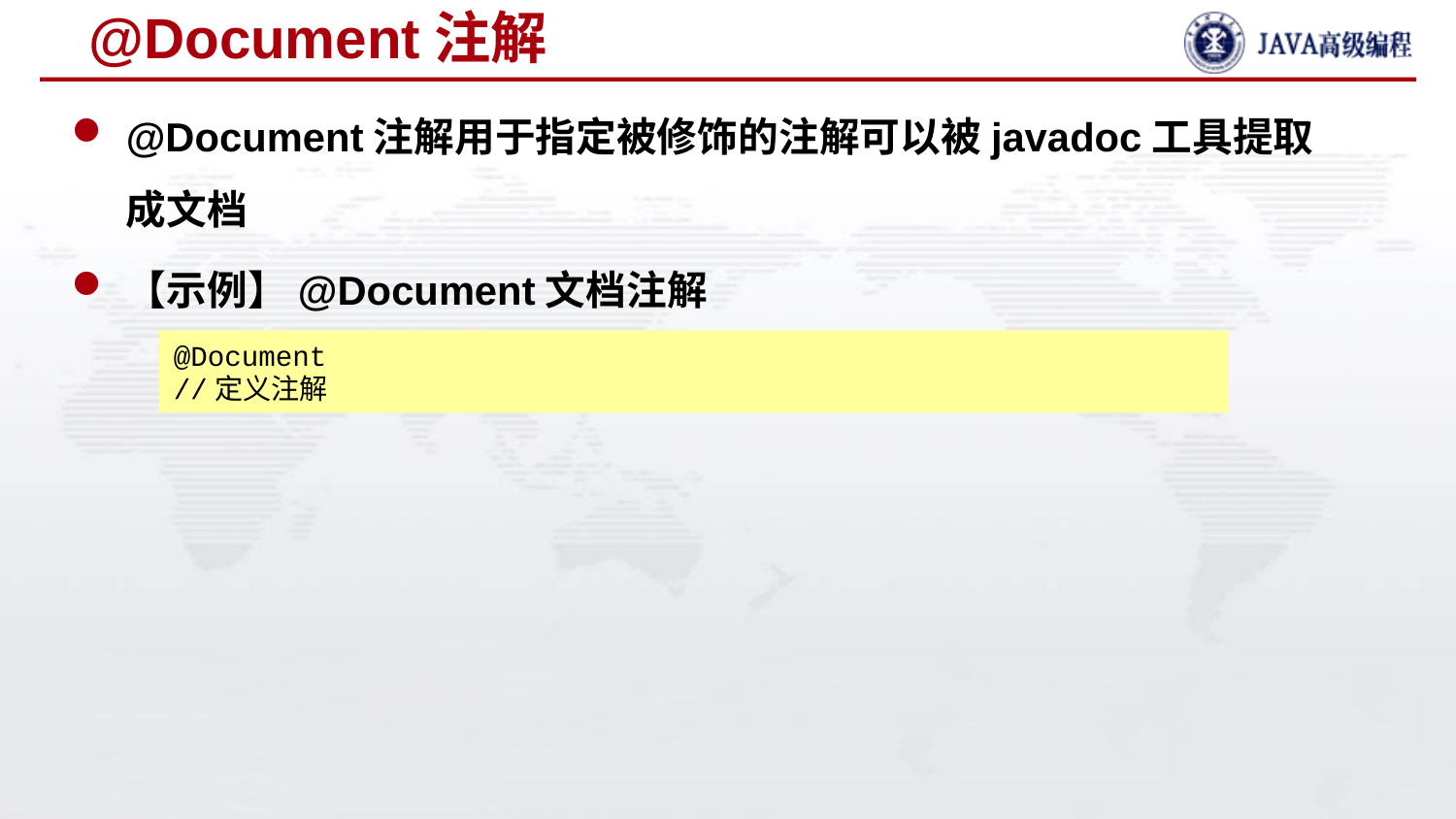

# @Document注解
@Document注解用于指定被修饰的注解可以被javadoc工具提取成文档
【示例】@Document文档注解

@Document
//定义注解